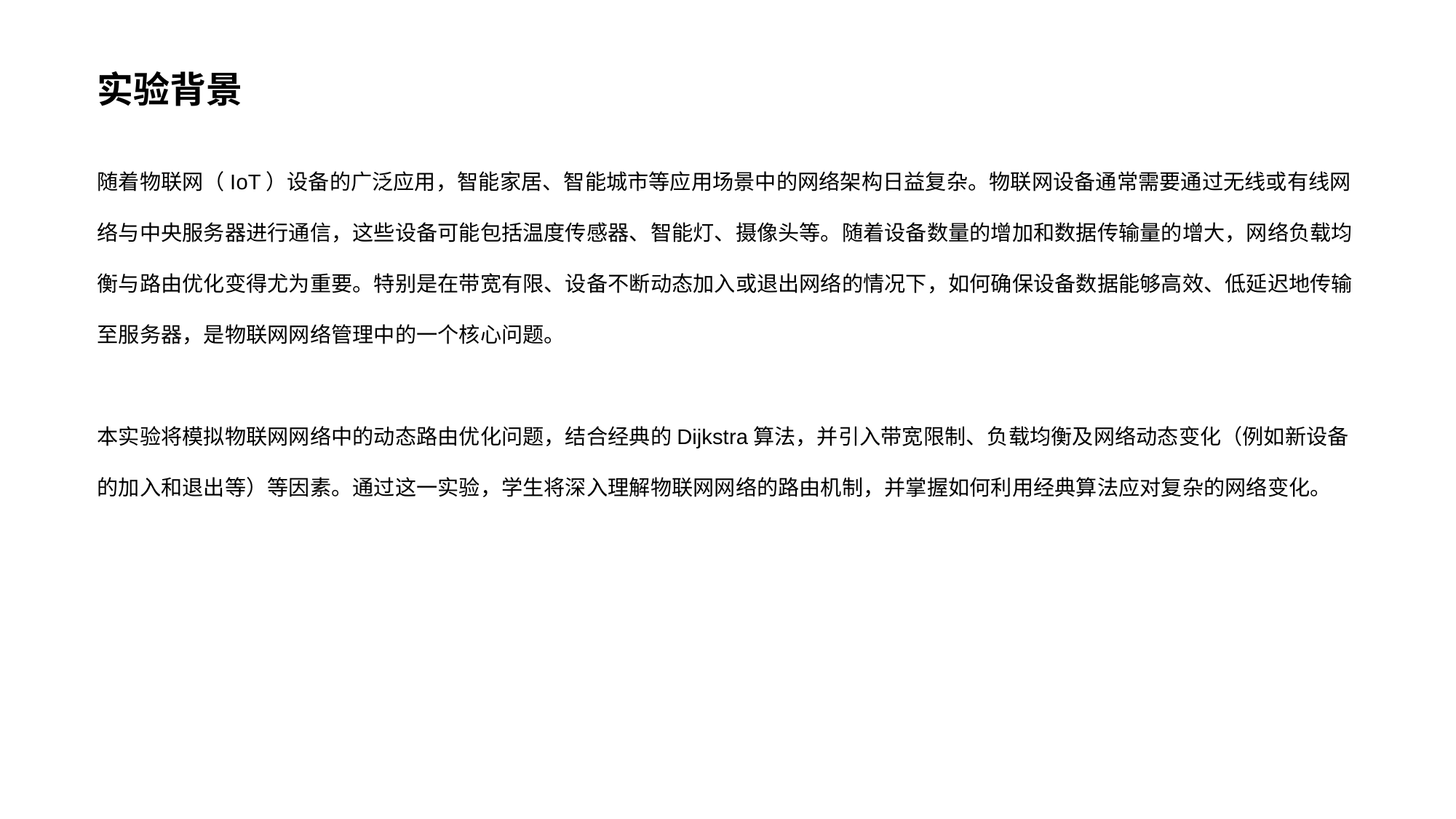

实验背景

随着物联网（IoT）设备的广泛应用，智能家居、智能城市等应用场景中的网络架构日益复杂。物联网设备通常需要通过无线或有线网络与中央服务器进行通信，这些设备可能包括温度传感器、智能灯、摄像头等。随着设备数量的增加和数据传输量的增大，网络负载均衡与路由优化变得尤为重要。特别是在带宽有限、设备不断动态加入或退出网络的情况下，如何确保设备数据能够高效、低延迟地传输至服务器，是物联网网络管理中的一个核心问题。

本实验将模拟物联网网络中的动态路由优化问题，结合经典的Dijkstra算法，并引入带宽限制、负载均衡及网络动态变化（例如新设备的加入和退出等）等因素。通过这一实验，学生将深入理解物联网网络的路由机制，并掌握如何利用经典算法应对复杂的网络变化。